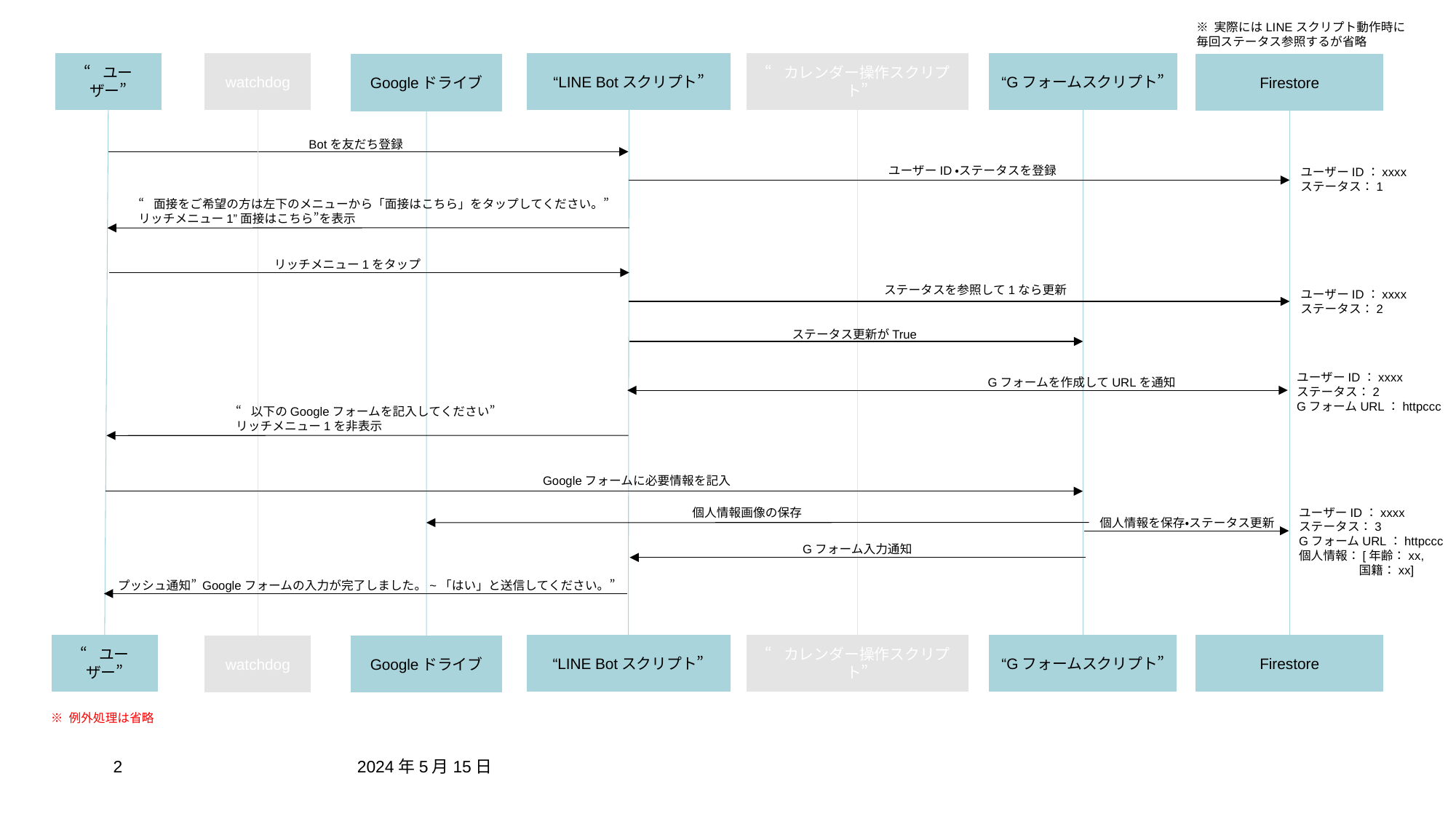

※ 実際にはLINEスクリプト動作時に
毎回ステータス参照するが省略
“ユーザー”
watchdog
“LINE Botスクリプト”
“カレンダー操作スクリプト”
“Gフォームスクリプト”
Firestore
Googleドライブ
Botを友だち登録
ユーザーID・ステータスを登録
ユーザーID：xxxx
ステータス：1
“面接をご希望の方は左下のメニューから「面接はこちら」をタップしてください。”
リッチメニュー1”面接はこちら”を表示
リッチメニュー1をタップ
ステータスを参照して1なら更新
ユーザーID：xxxx
ステータス：2
ステータス更新がTrue
ユーザーID：xxxx
ステータス：2
GフォームURL：httpccc
Gフォームを作成してURLを通知
“以下のGoogleフォームを記入してください”
リッチメニュー1を非表示
Googleフォームに必要情報を記入
ユーザーID：xxxx
ステータス：3
GフォームURL：httpccc
個人情報：[年齢：xx,
                     国籍：xx]
個人情報画像の保存
個人情報を保存・ステータス更新
Gフォーム入力通知
プッシュ通知” Googleフォームの入力が完了しました。~「はい」と送信してください。”
“ユーザー”
“LINE Botスクリプト”
“カレンダー操作スクリプト”
“Gフォームスクリプト”
Firestore
watchdog
Googleドライブ
※ 例外処理は省略
2
2024年5月15日